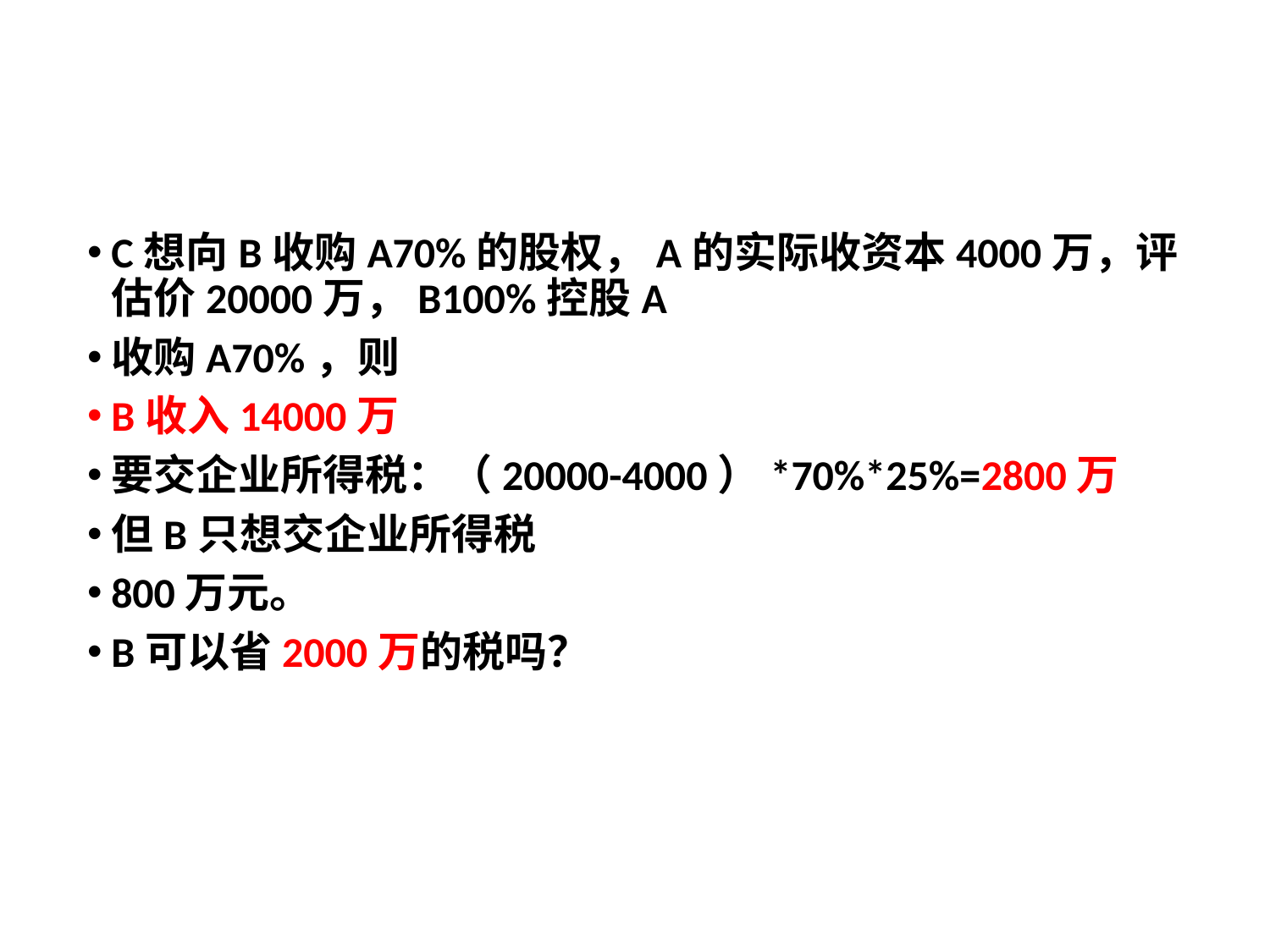

#
C想向B收购A70%的股权，A的实际收资本4000万，评估价20000万，B100%控股A
收购A70%，则
B收入14000万
要交企业所得税：（20000-4000）*70%*25%=2800万
但B只想交企业所得税
800万元。
B可以省2000万的税吗？